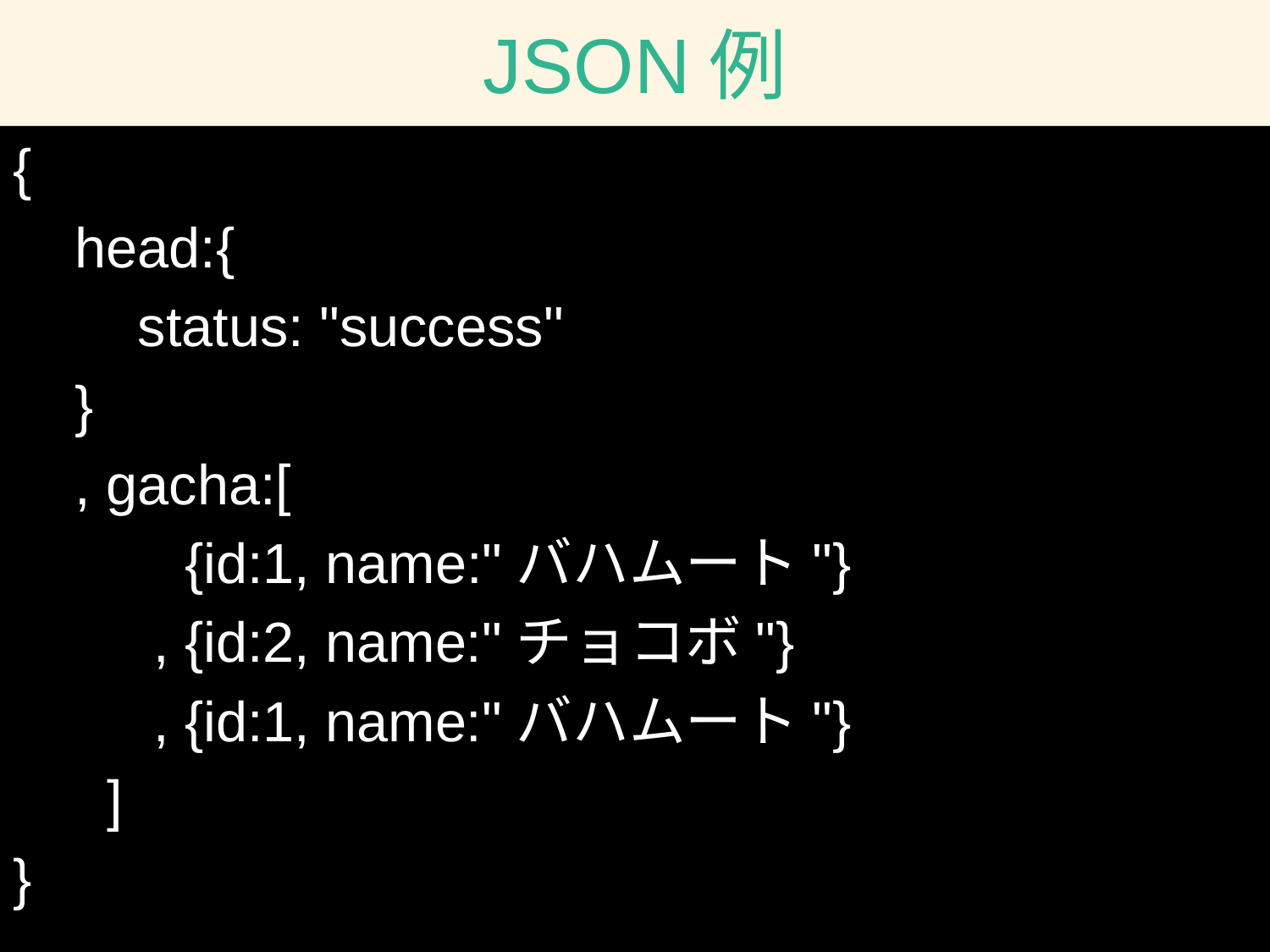

# JSON例
{
    head:{
        status: "success"
    }
    , gacha:[
           {id:1, name:"バハムート"}
         , {id:2, name:"チョコボ"}
         , {id:1, name:"バハムート"}
      ]
}